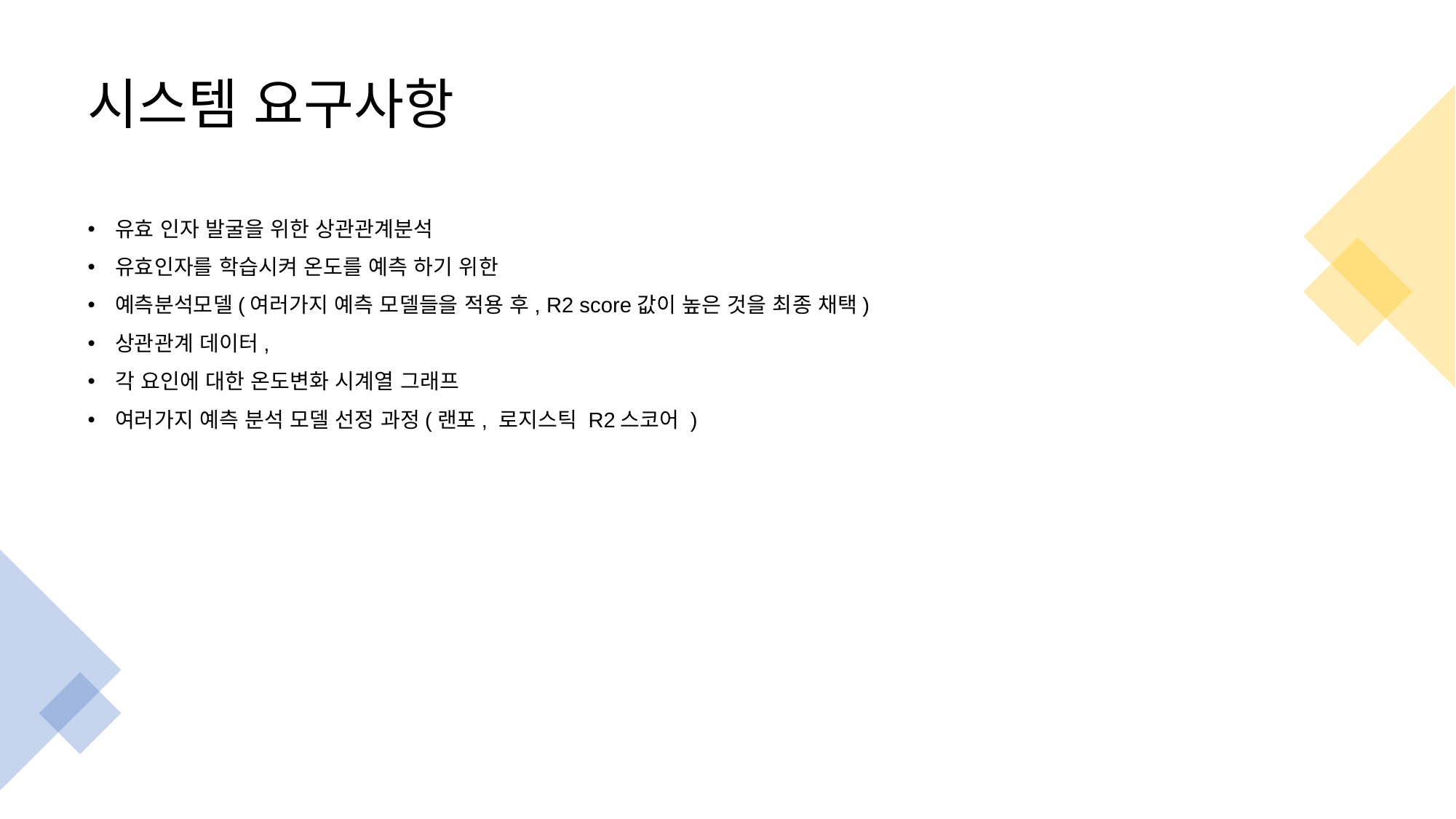

# 시스템 요구사항

유효 인자 발굴을 위한 상관관계분석
유효인자를 학습시켜 온도를 예측 하기 위한
예측분석모델(여러가지 예측 모델들을 적용 후, R2 score값이 높은 것을 최종 채택)
상관관계 데이터,
각 요인에 대한 온도변화 시계열 그래프
여러가지 예측 분석 모델 선정 과정(랜포, 로지스틱 R2스코어 )